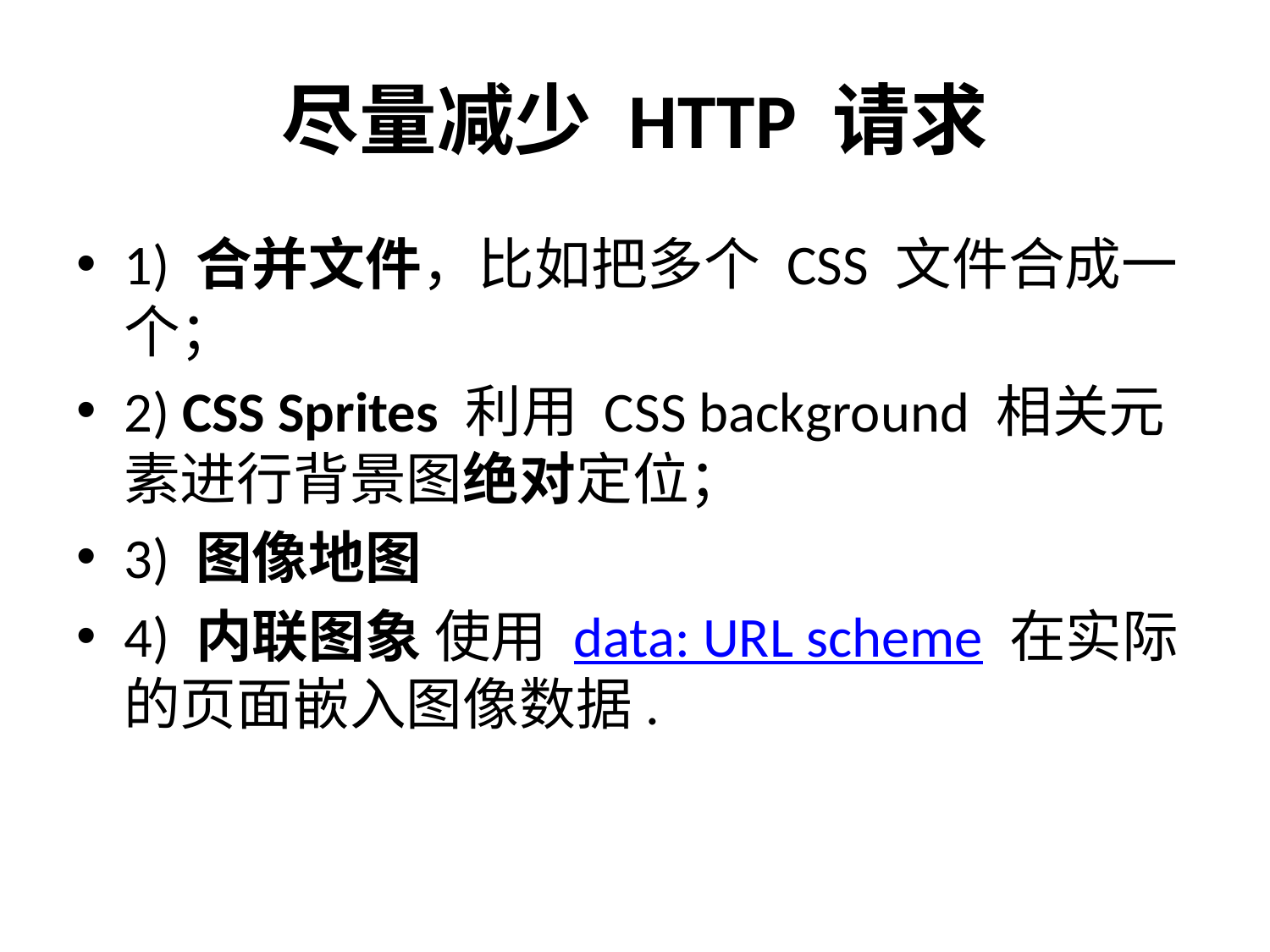

# 尽量减少 HTTP 请求
1) 合并文件，比如把多个 CSS 文件合成一个；
2) CSS Sprites 利用 CSS background 相关元素进行背景图绝对定位；
3) 图像地图
4) 内联图象 使用 data: URL scheme 在实际的页面嵌入图像数据.